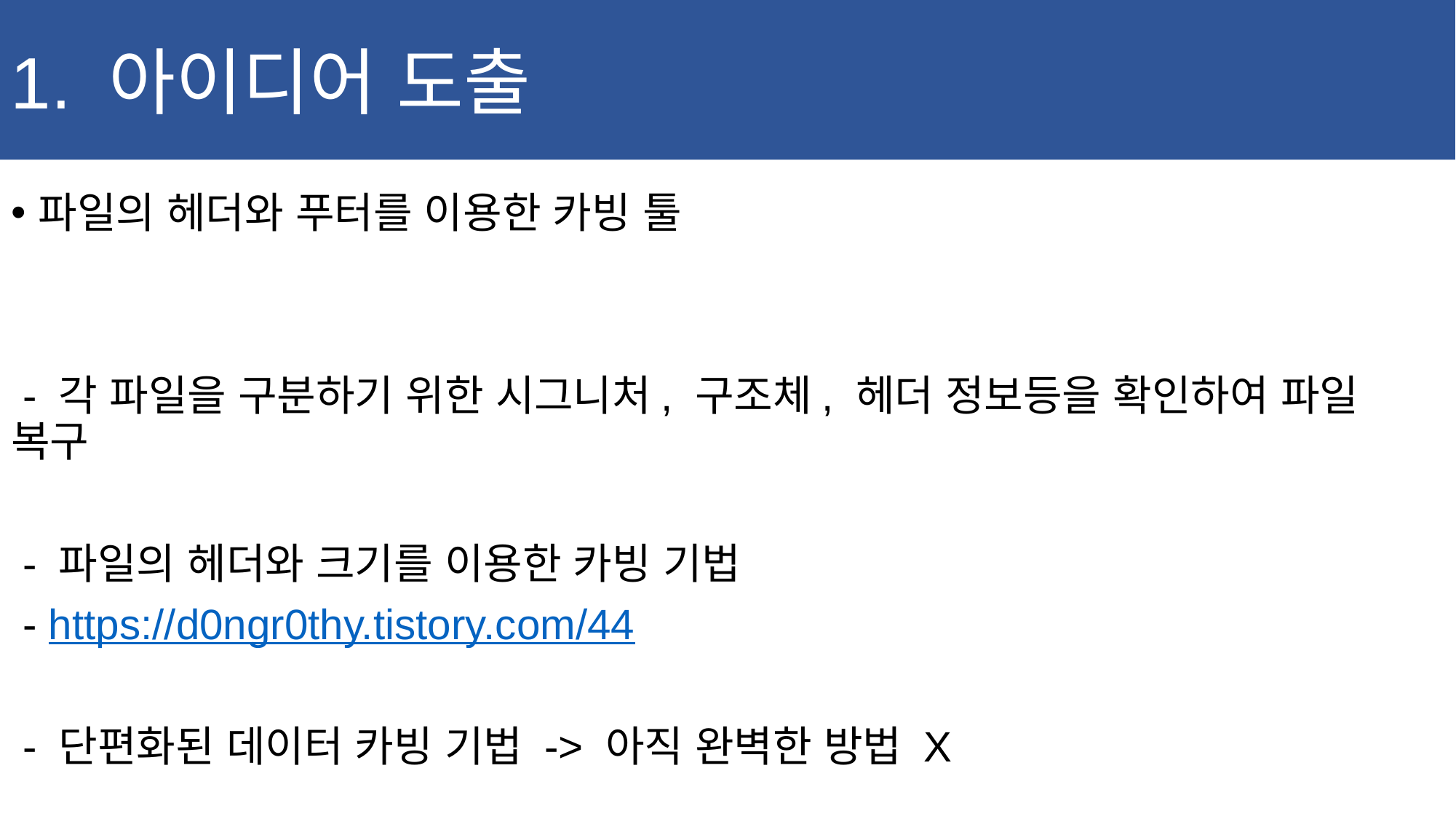

1. 아이디어 도출
파일의 헤더와 푸터를 이용한 카빙 툴

 - 각 파일을 구분하기 위한 시그니처, 구조체, 헤더 정보등을 확인하여 파일 복구

 - 파일의 헤더와 크기를 이용한 카빙 기법
 - https://d0ngr0thy.tistory.com/44

 - 단편화된 데이터 카빙 기법 -> 아직 완벽한 방법 X